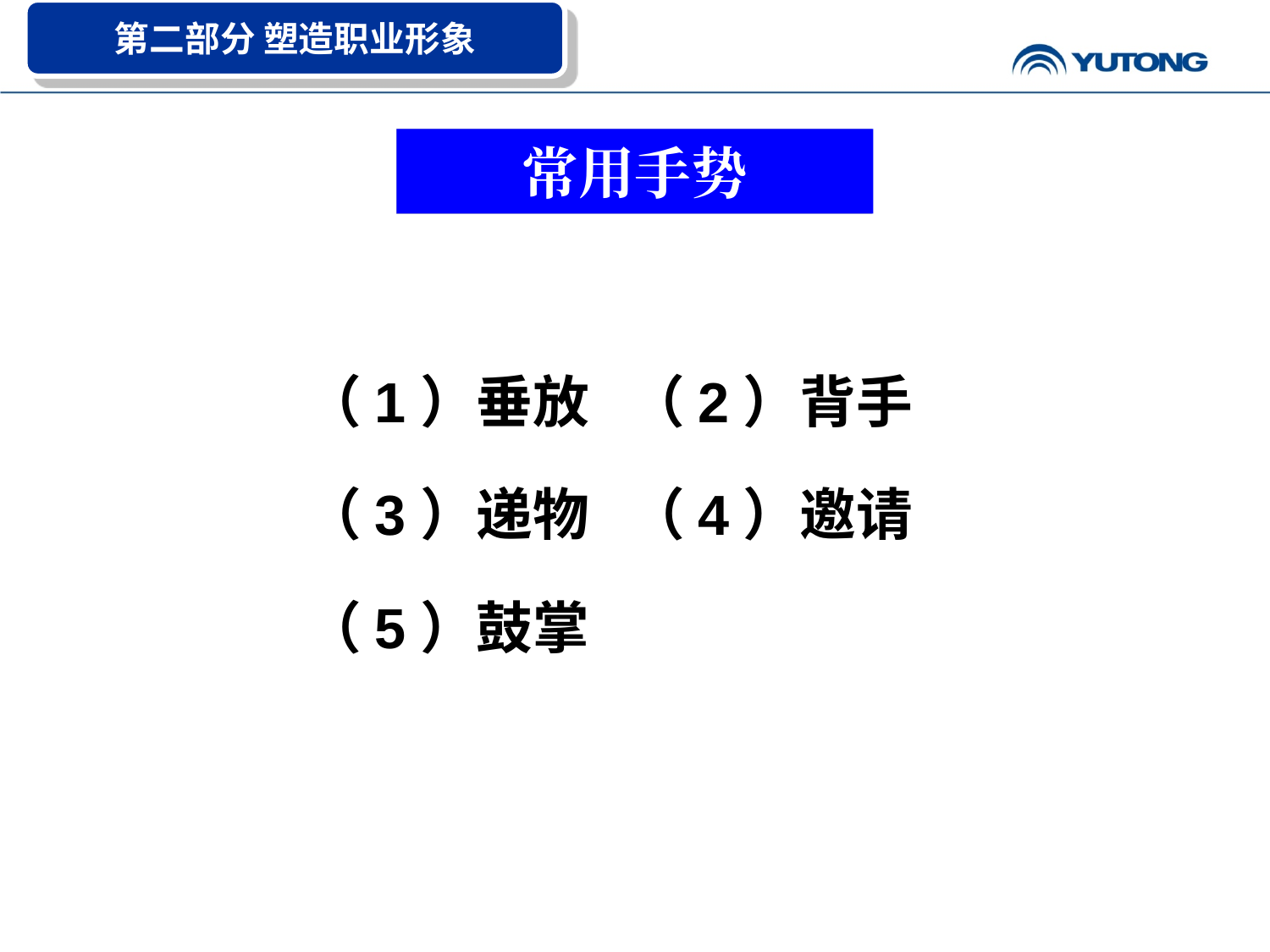

第二部分 塑造职业形象
常用手势
（1）垂放   （2）背手
（3）递物   （4）邀请
（5）鼓掌